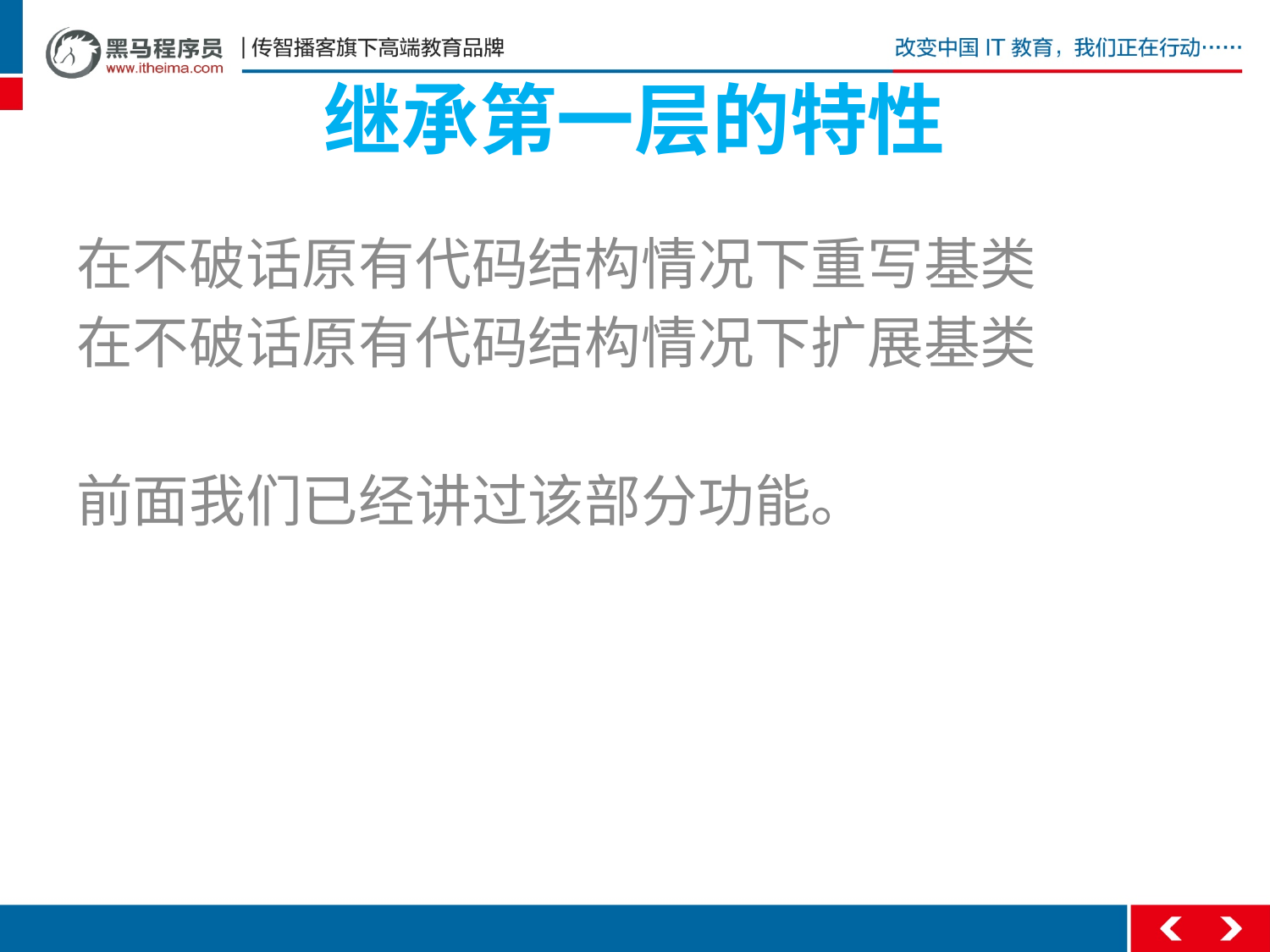

# 继承第一层的特性
在不破话原有代码结构情况下重写基类
在不破话原有代码结构情况下扩展基类

前面我们已经讲过该部分功能。